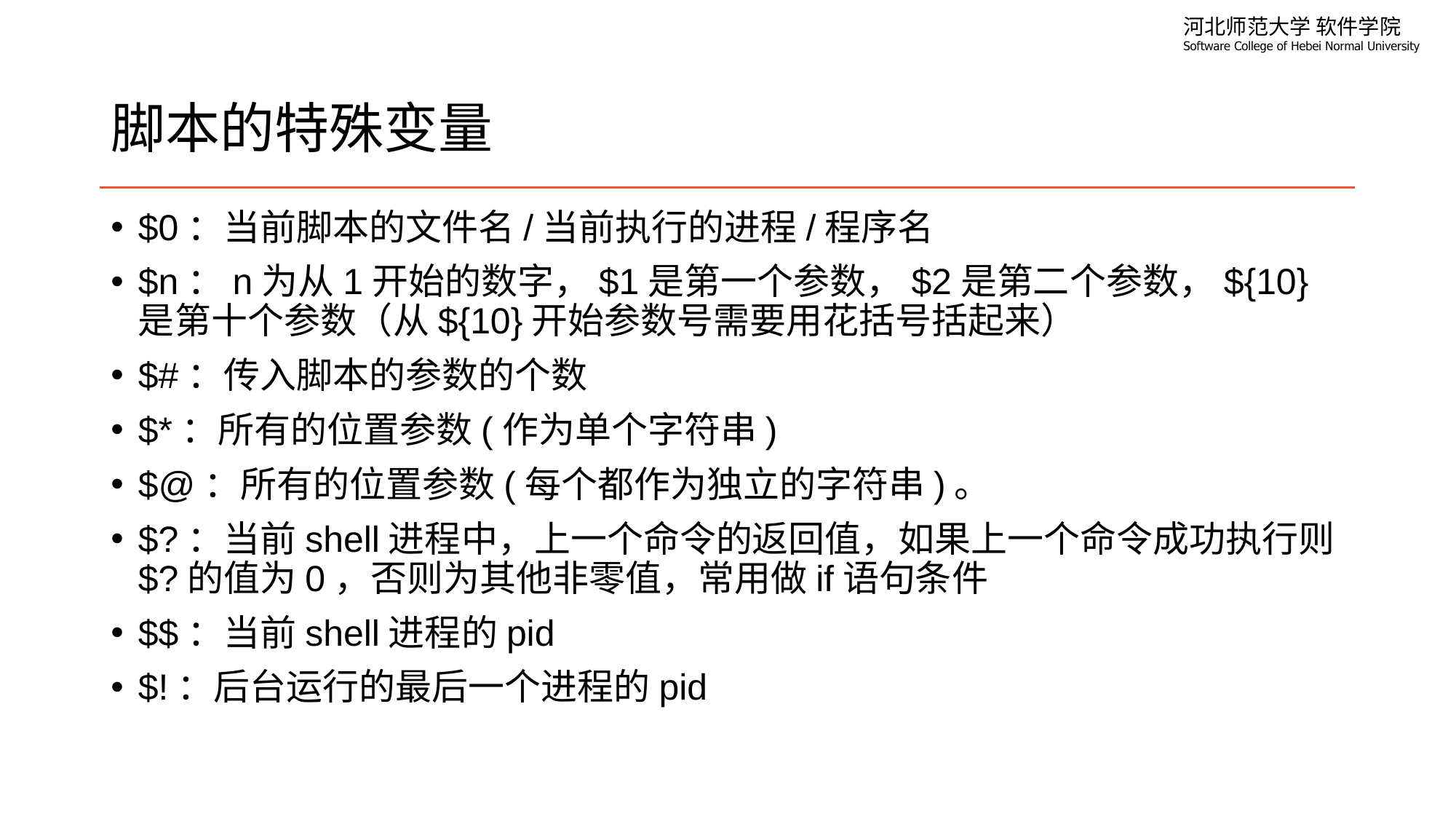

# 脚本的特殊变量
$0：当前脚本的文件名/当前执行的进程/程序名
$n：n为从1开始的数字，$1是第一个参数，$2是第二个参数，${10}是第十个参数（从${10}开始参数号需要用花括号括起来）
$#：传入脚本的参数的个数
$*：所有的位置参数(作为单个字符串)
$@：所有的位置参数(每个都作为独立的字符串)。
$?：当前shell进程中，上一个命令的返回值，如果上一个命令成功执行则$?的值为0，否则为其他非零值，常用做if语句条件
$$：当前shell进程的pid
$!：后台运行的最后一个进程的pid